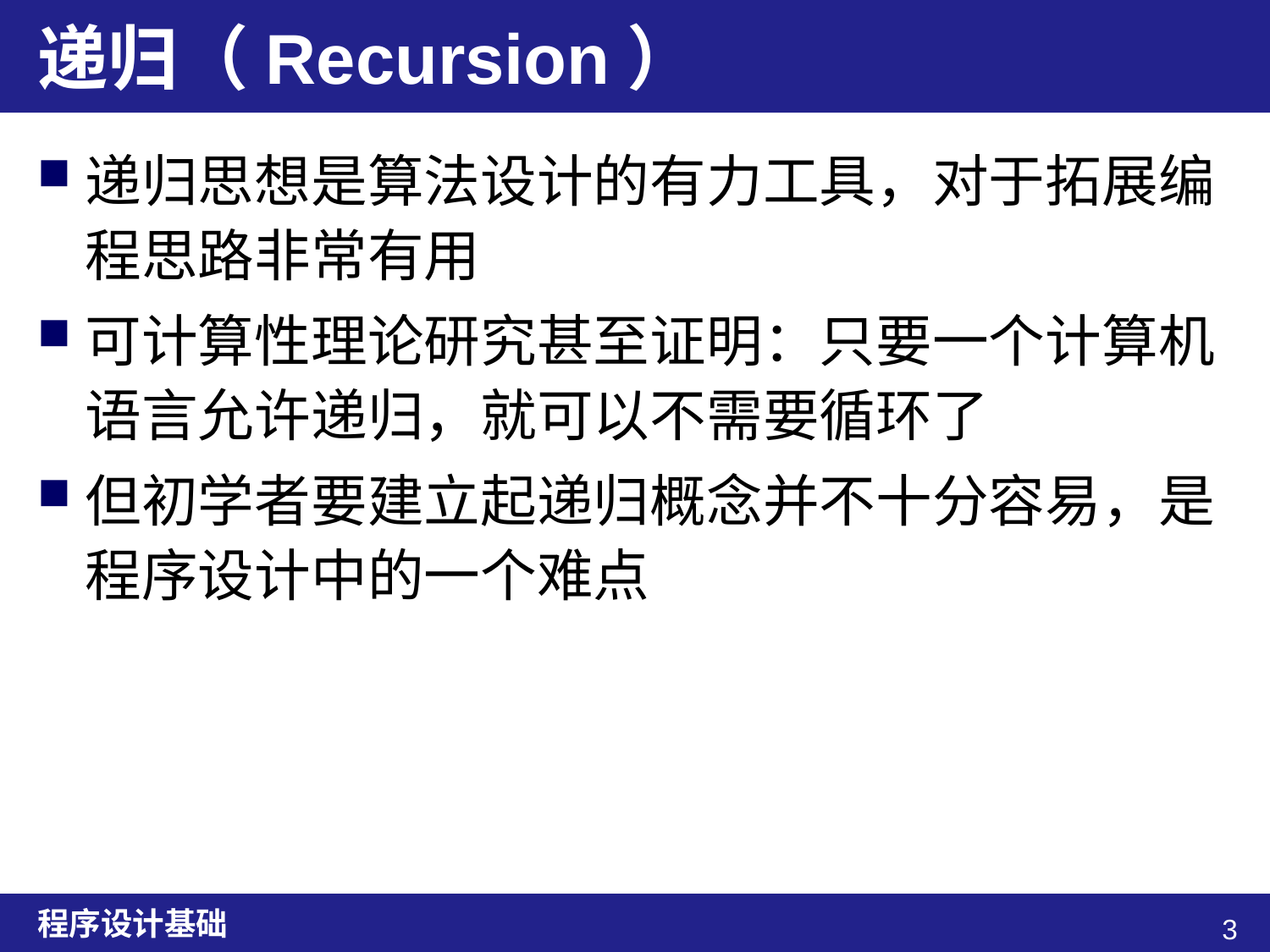

# 递归（Recursion）
递归思想是算法设计的有力工具，对于拓展编程思路非常有用
可计算性理论研究甚至证明：只要一个计算机语言允许递归，就可以不需要循环了
但初学者要建立起递归概念并不十分容易，是程序设计中的一个难点